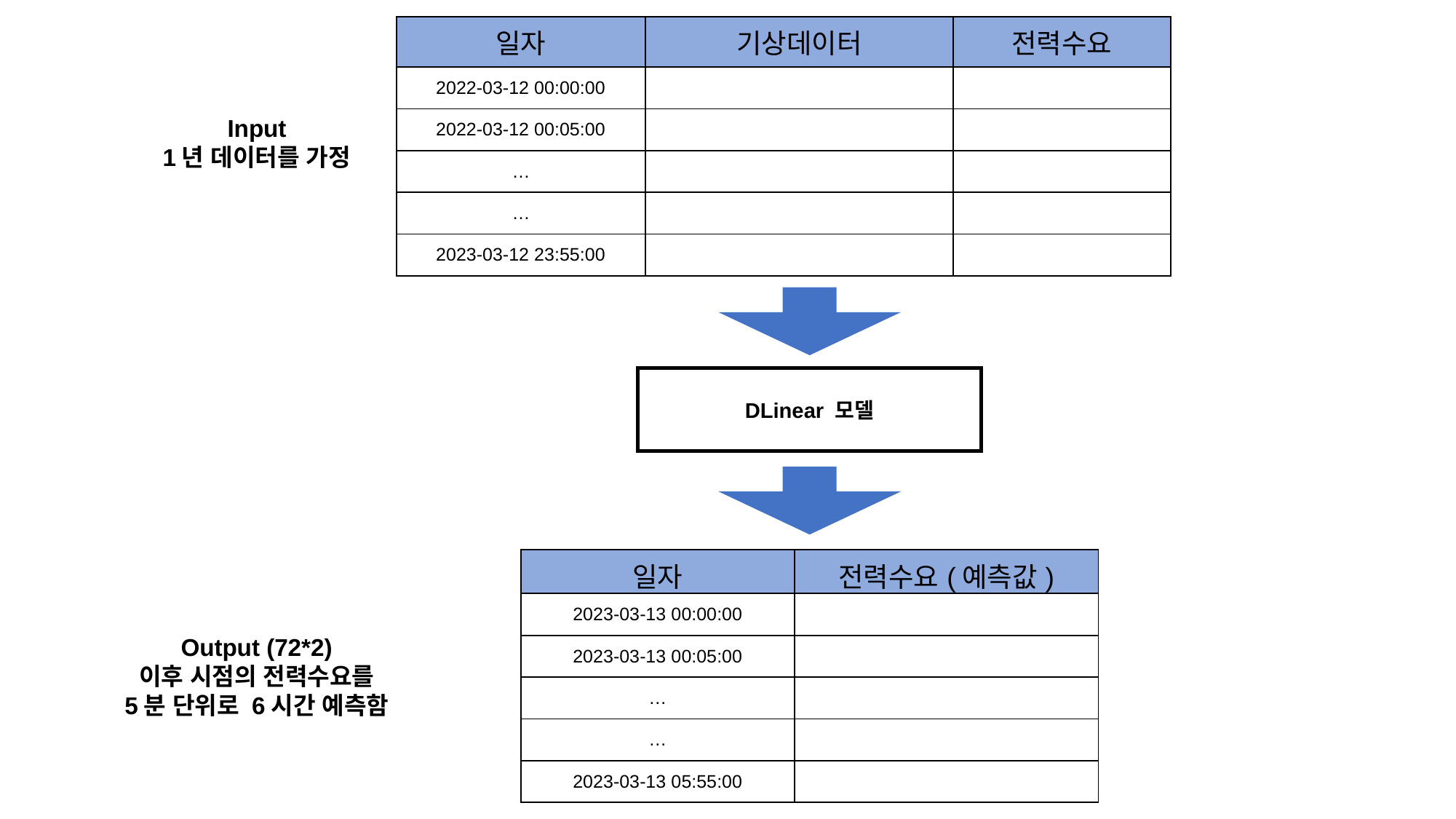

| 일자 | 기상데이터 | 전력수요 |
| --- | --- | --- |
| 2022-03-12 00:00:00 |  |  |
| 2022-03-12 00:05:00 |  |  |
| … |  |  |
| … |  |  |
| 2023-03-12 23:55:00 |  |  |
Input
1년 데이터를 가정

DLinear 모델

| 일자 | 전력수요(예측값) |
| --- | --- |
| 2023-03-13 00:00:00 |  |
| 2023-03-13 00:05:00 |  |
| … |  |
| … |  |
| 2023-03-13 05:55:00 |  |
Output (72*2)
이후 시점의 전력수요를
5분 단위로 6시간 예측함